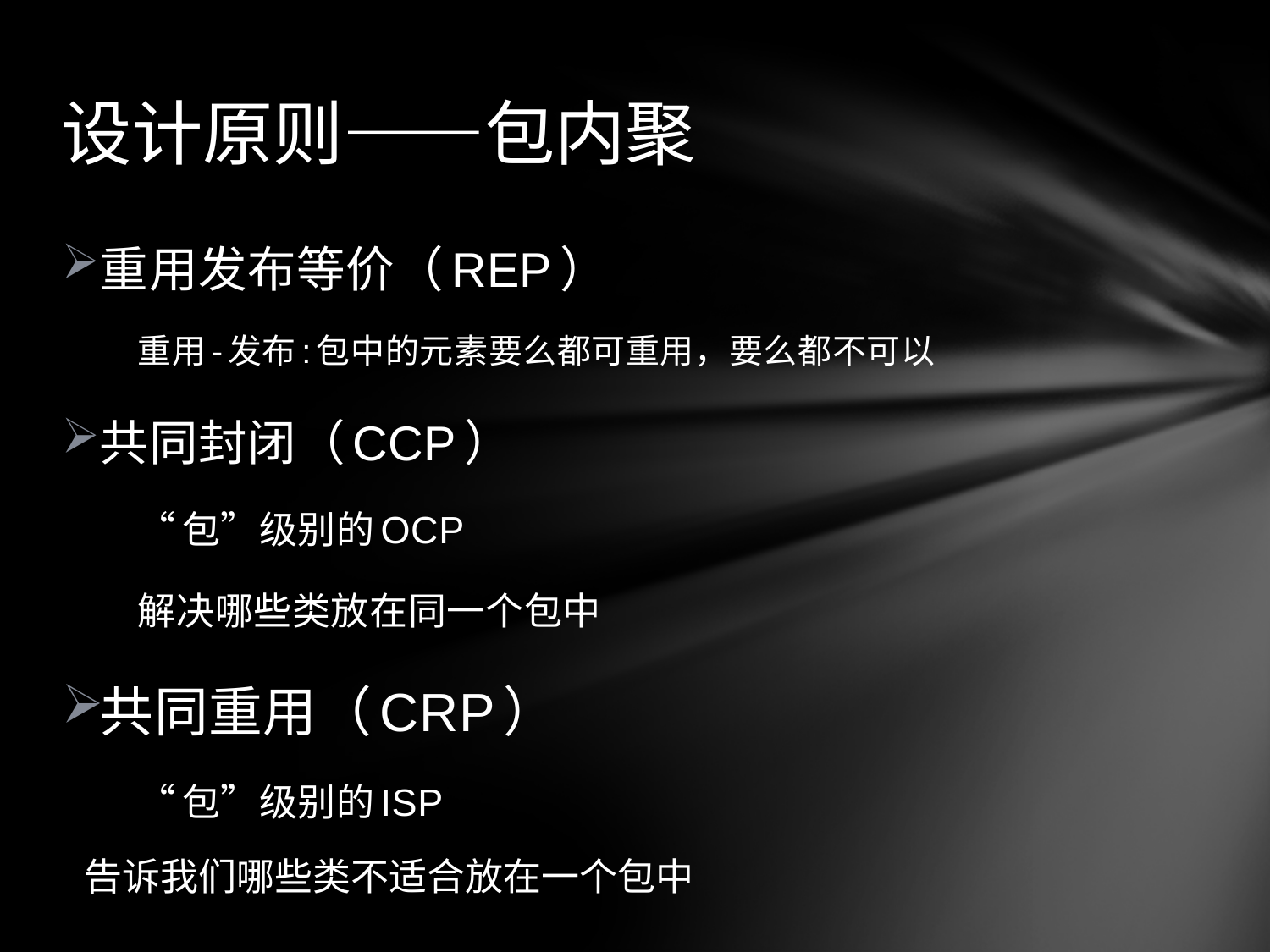

# 设计原则——包内聚
重用发布等价（REP）
	重用-发布:包中的元素要么都可重用，要么都不可以
共同封闭（CCP）
	“包”级别的OCP
	解决哪些类放在同一个包中
共同重用（CRP）
	“包”级别的ISP
	告诉我们哪些类不适合放在一个包中